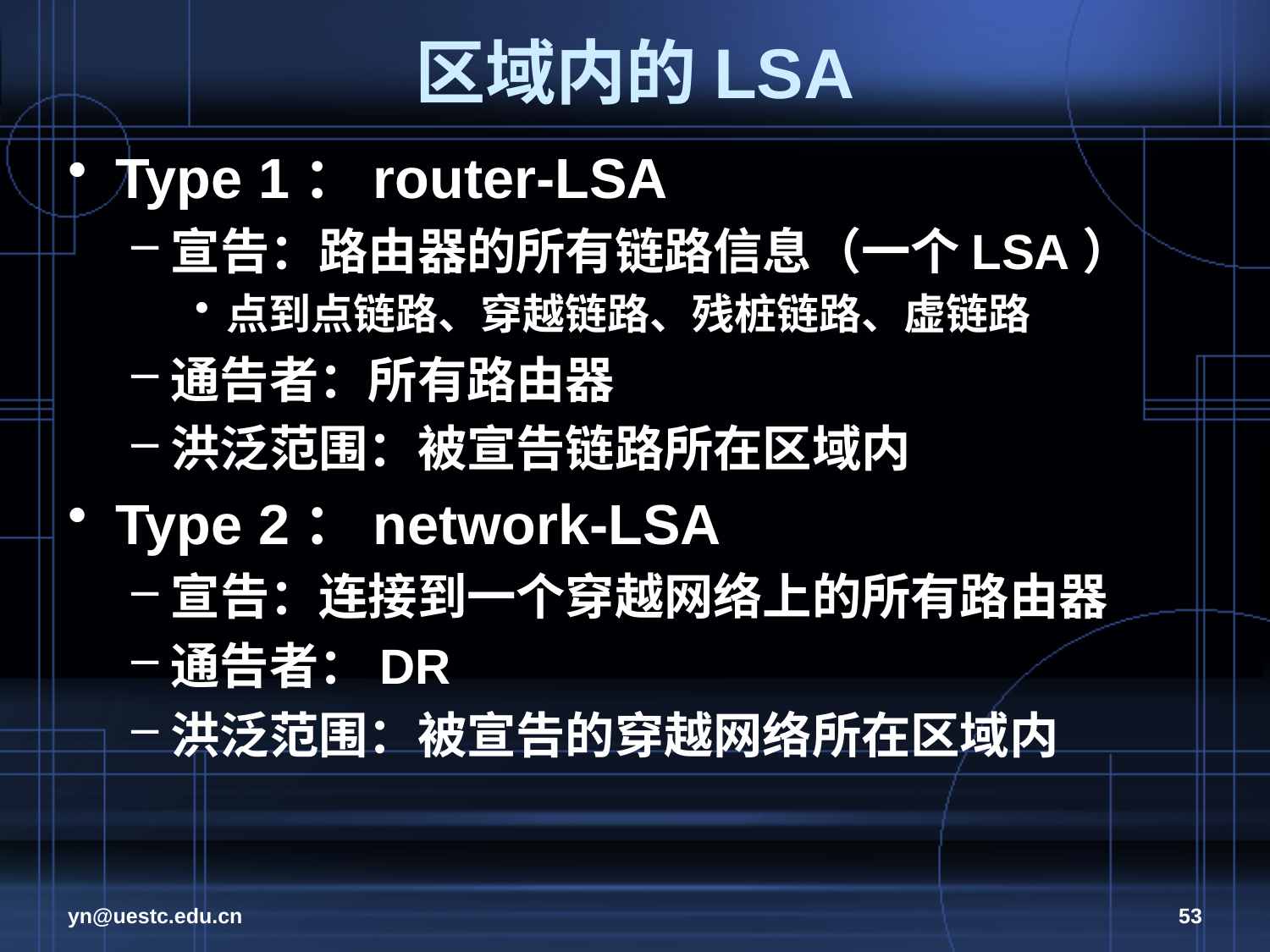

# 区域内的LSA
Type 1：router-LSA
宣告：路由器的所有链路信息（一个LSA）
点到点链路、穿越链路、残桩链路、虚链路
通告者：所有路由器
洪泛范围：被宣告链路所在区域内
Type 2：network-LSA
宣告：连接到一个穿越网络上的所有路由器
通告者：DR
洪泛范围：被宣告的穿越网络所在区域内
yn@uestc.edu.cn
53